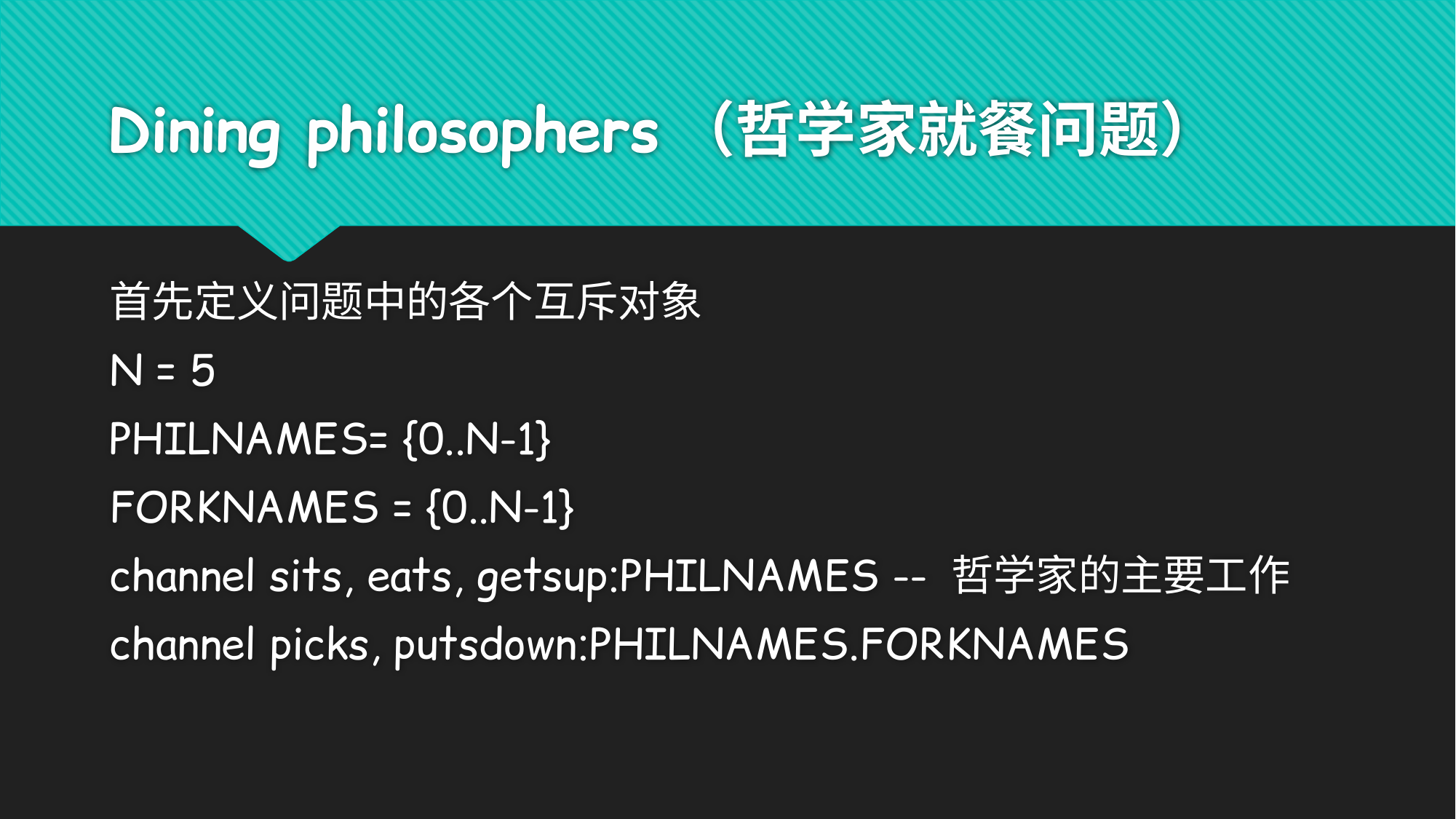

# Dining philosophers（哲学家就餐问题）
首先定义问题中的各个互斥对象
N = 5
PHILNAMES= {0..N-1}
FORKNAMES = {0..N-1}
channel sits, eats, getsup:PHILNAMES -- 哲学家的主要工作
channel picks, putsdown:PHILNAMES.FORKNAMES